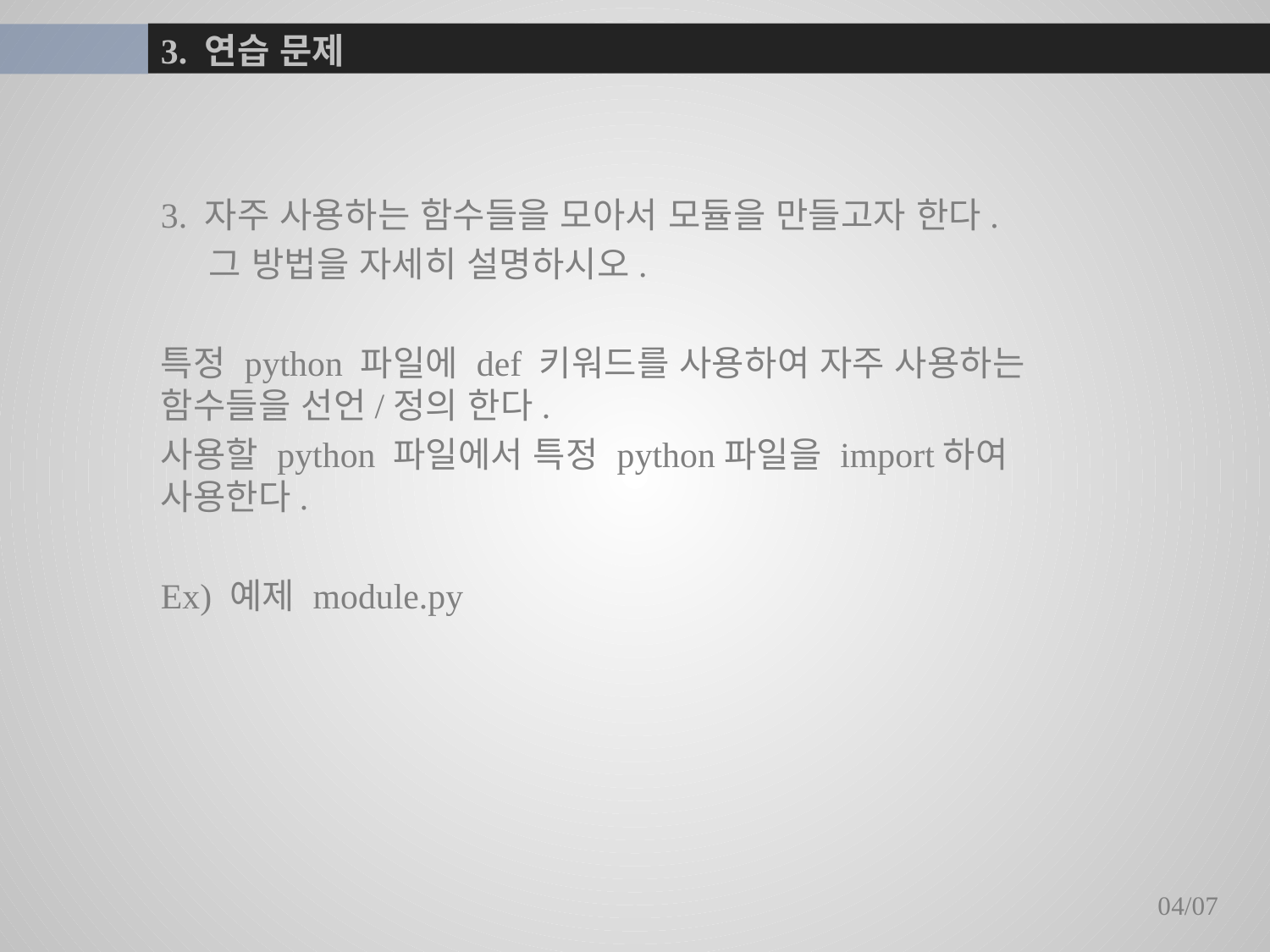

# 3. 연습 문제

3. 자주 사용하는 함수들을 모아서 모듈을 만들고자 한다.
    그 방법을 자세히 설명하시오.

특정 python 파일에 def 키워드를 사용하여 자주 사용하는 함수들을 선언/정의 한다.
사용할 python 파일에서 특정 python파일을 import하여 사용한다.

Ex) 예제 module.py
04/07